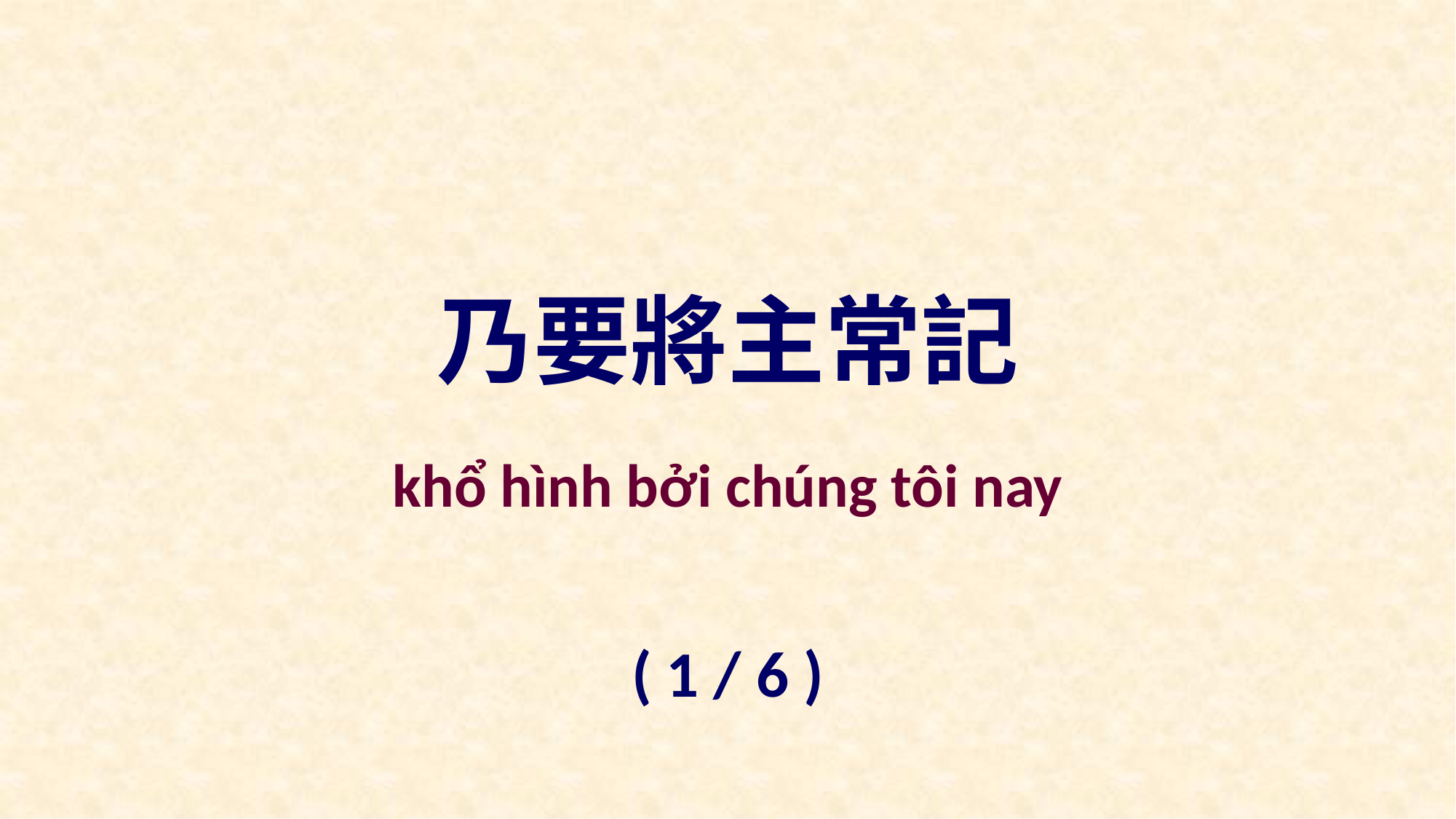

乃要將主常記
khổ hình bởi chúng tôi nay
( 1 / 6 )